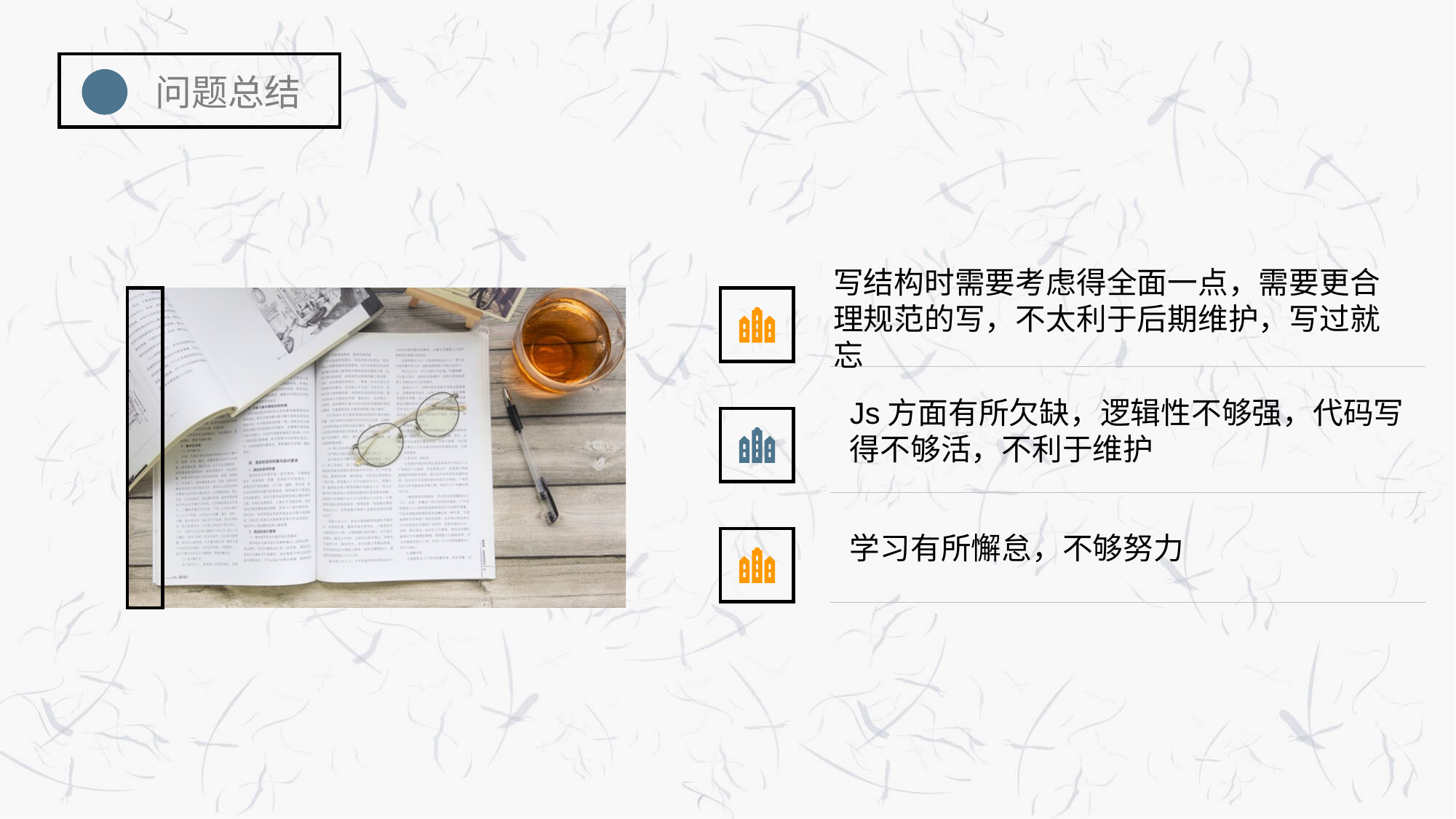

问题总结

写结构时需要考虑得全面一点，需要更合理规范的写，不太利于后期维护，写过就忘

Js方面有所欠缺，逻辑性不够强，代码写得不够活，不利于维护

学习有所懈怠，不够努力